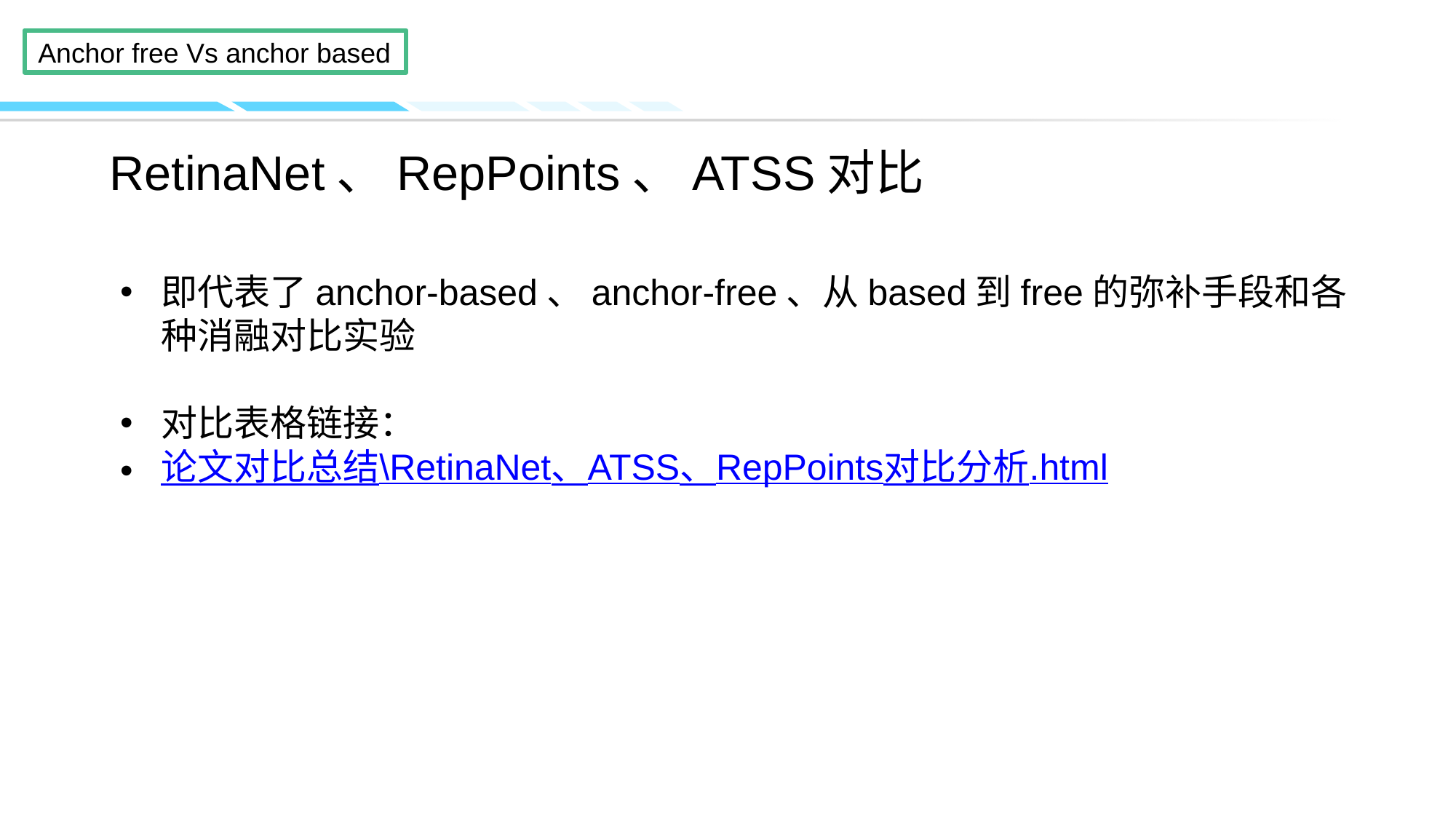

# RetinaNet、RepPoints、ATSS对比
即代表了anchor-based、anchor-free、从based到free的弥补手段和各种消融对比实验

对比表格链接：
论文对比总结\RetinaNet、ATSS、RepPoints对比分析.html